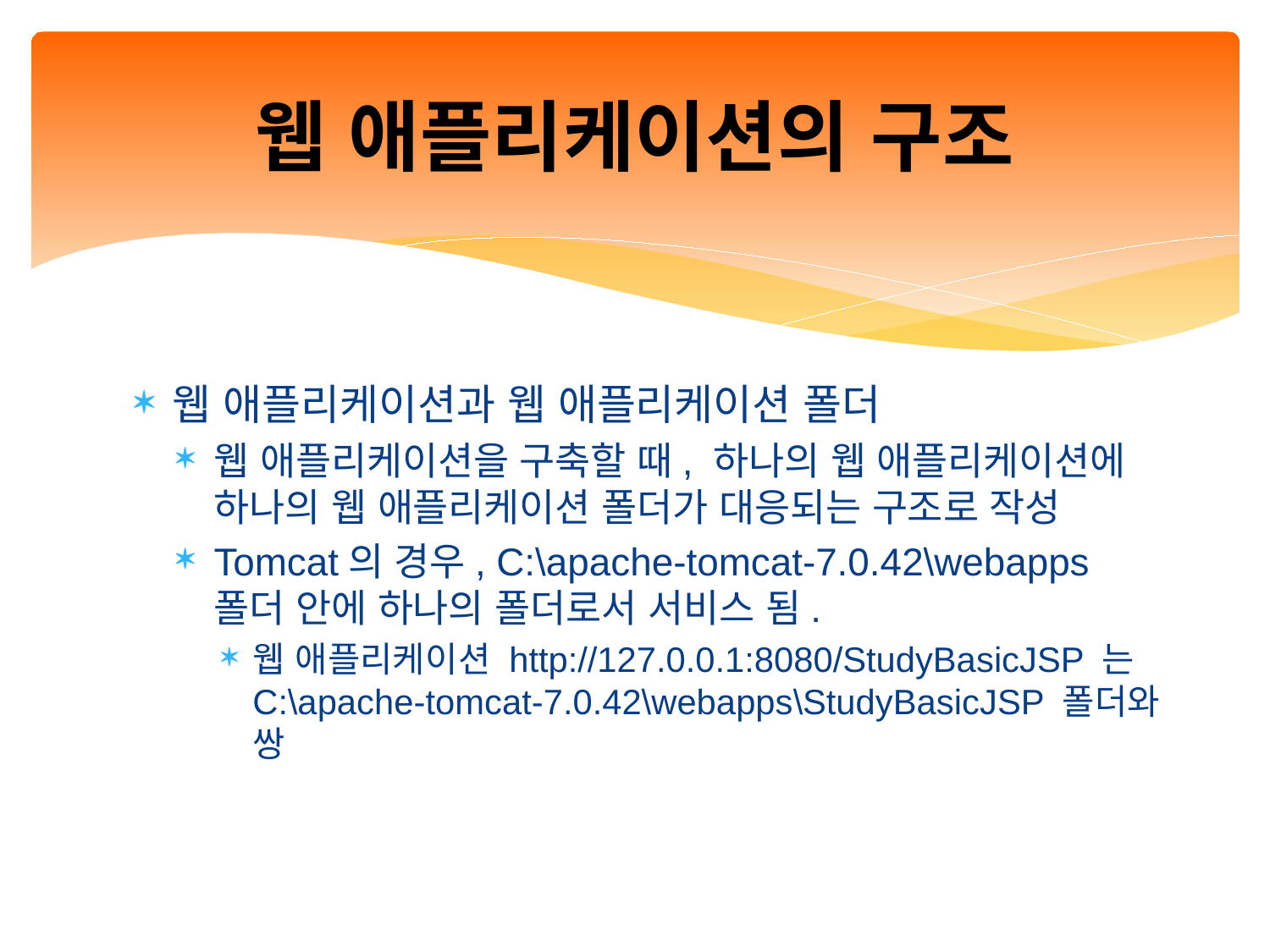

# 웹 애플리케이션의 구조
웹 애플리케이션과 웹 애플리케이션 폴더
웹 애플리케이션을 구축할 때, 하나의 웹 애플리케이션에 하나의 웹 애플리케이션 폴더가 대응되는 구조로 작성
Tomcat의 경우, C:\apache-tomcat-7.0.42\webapps폴더 안에 하나의 폴더로서 서비스 됨.
웹 애플리케이션 http://127.0.0.1:8080/StudyBasicJSP 는 C:\apache-tomcat-7.0.42\webapps\StudyBasicJSP 폴더와 쌍